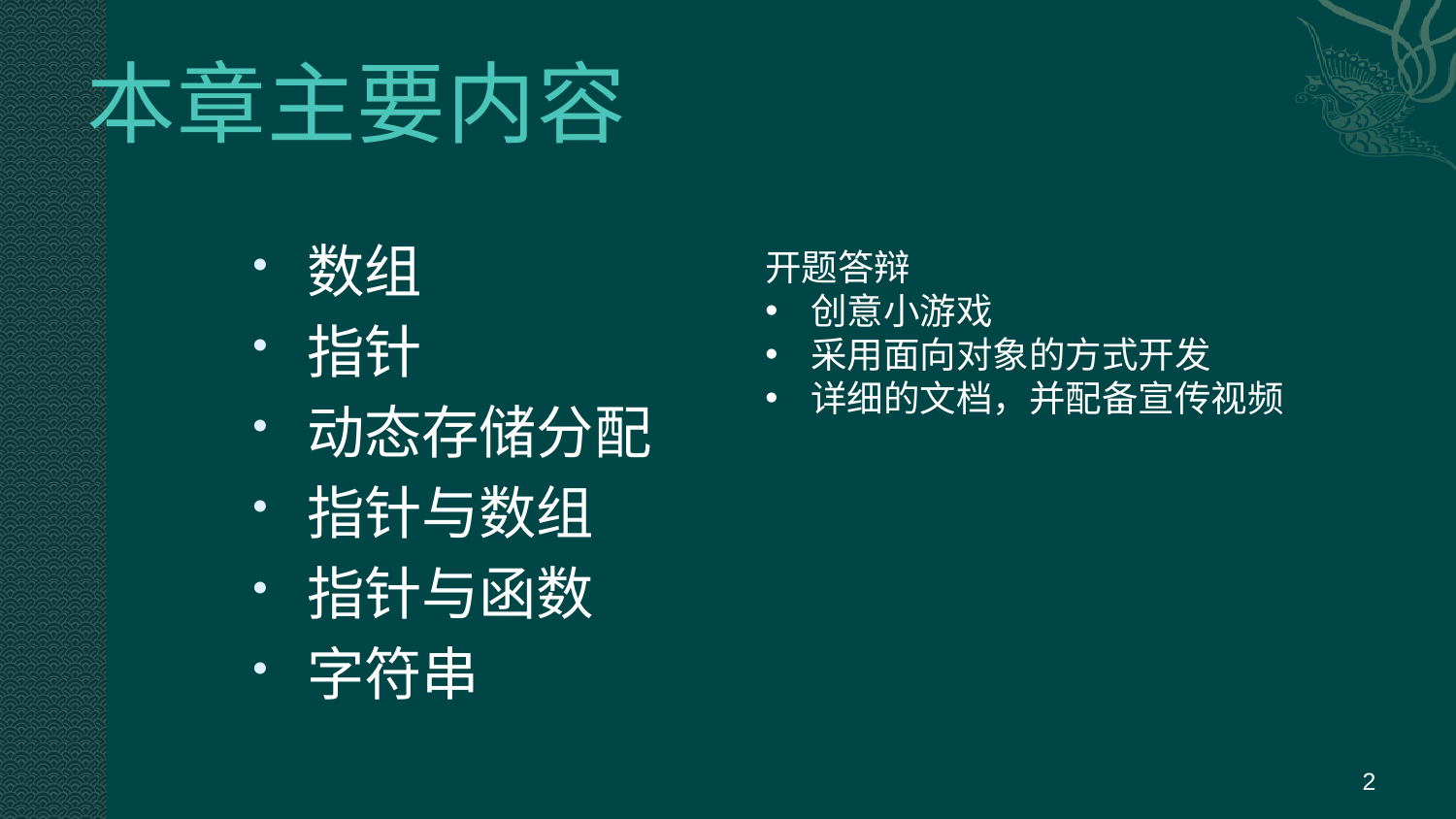

# 本章主要内容
数组
指针
动态存储分配
指针与数组
指针与函数
字符串
开题答辩
创意小游戏
采用面向对象的方式开发
详细的文档，并配备宣传视频
2